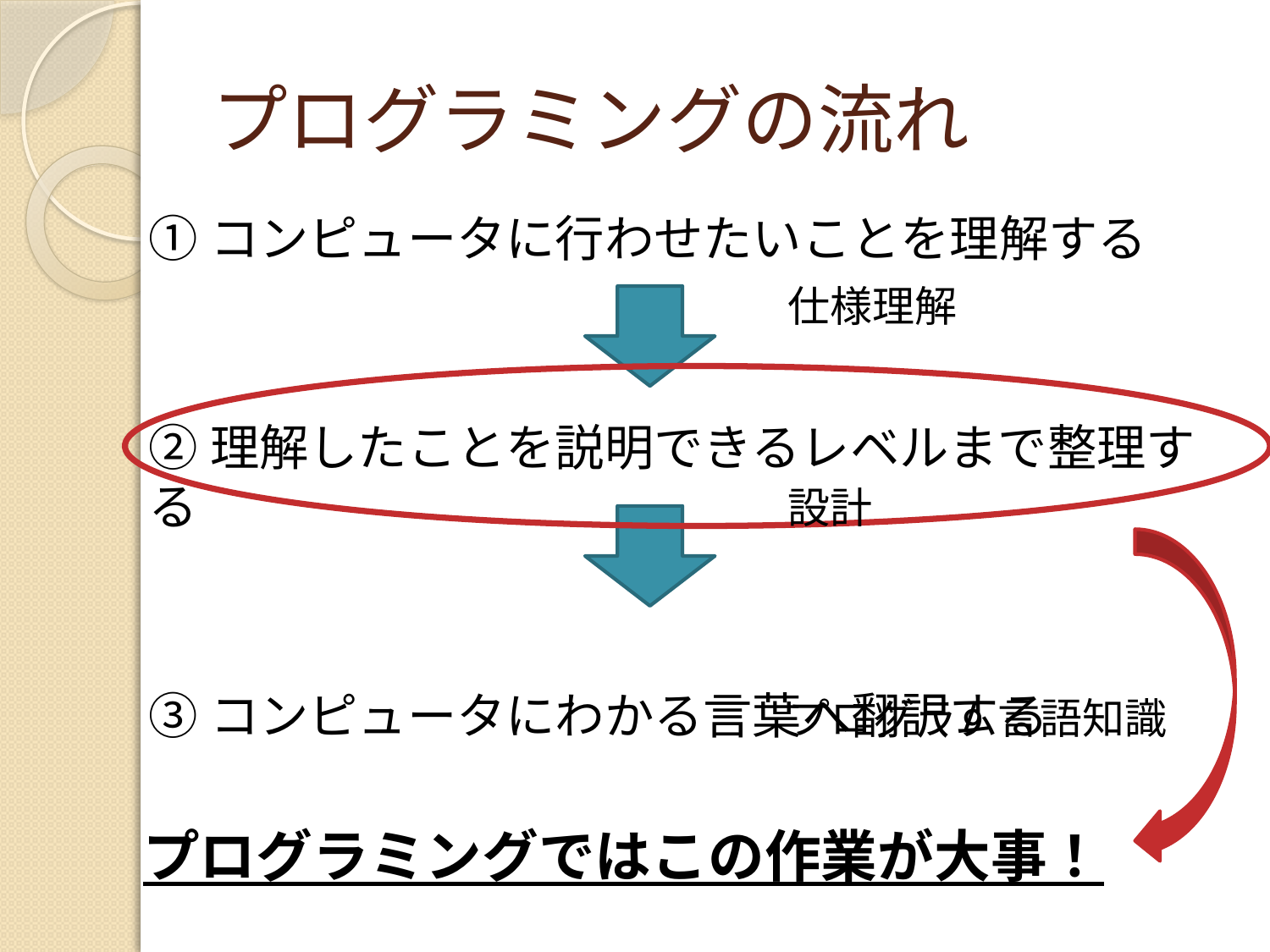

# プログラミングの流れ
①コンピュータに行わせたいことを理解する

②理解したことを説明できるレベルまで整理する

③コンピュータにわかる言葉へ翻訳する
仕様理解

設計

プログラム言語知識
プログラミングではこの作業が大事！